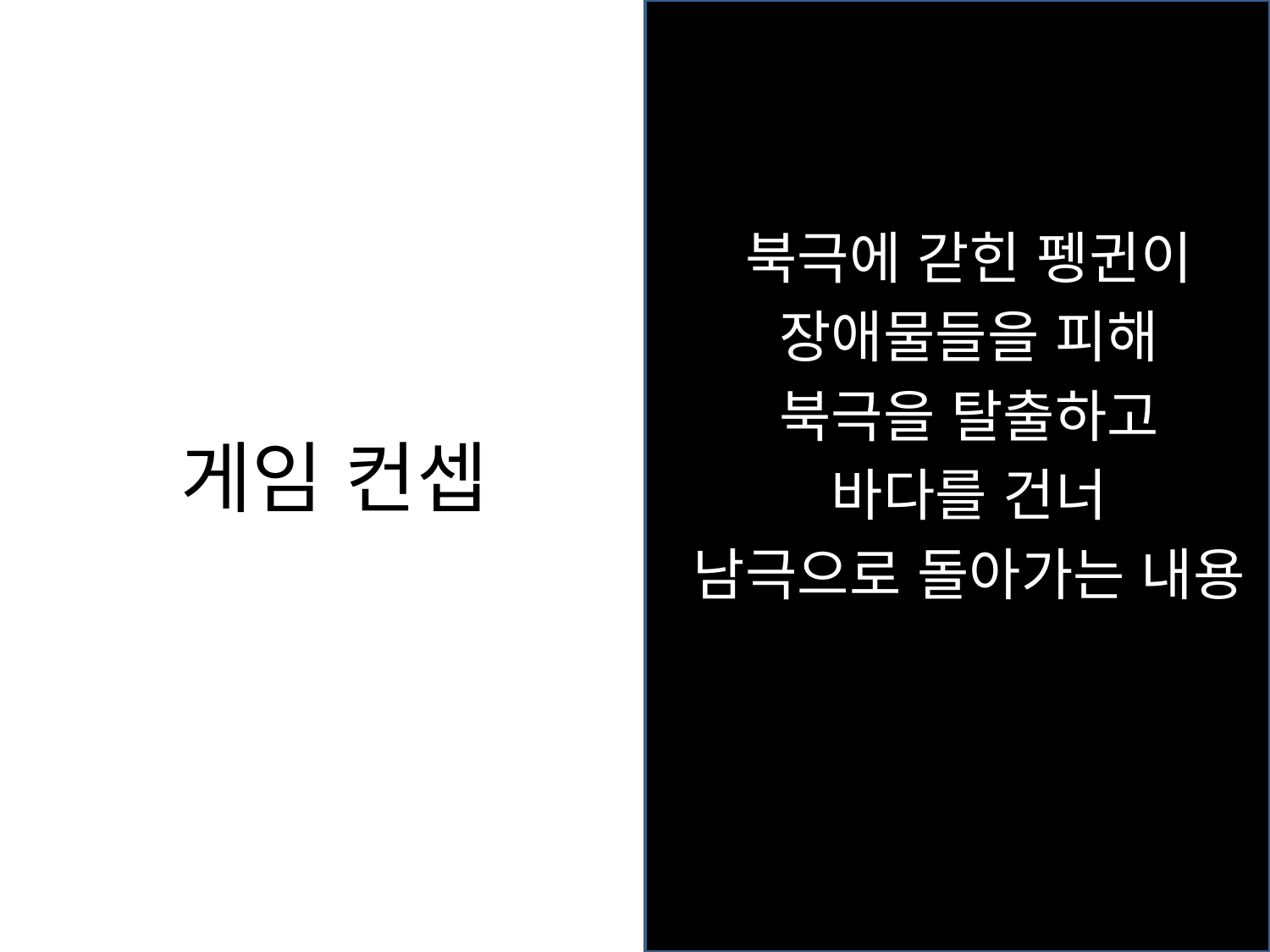

북극에 갇힌 펭귄이
장애물들을 피해
북극을 탈출하고
바다를 건너
남극으로 돌아가는 내용

# 게임 컨셉